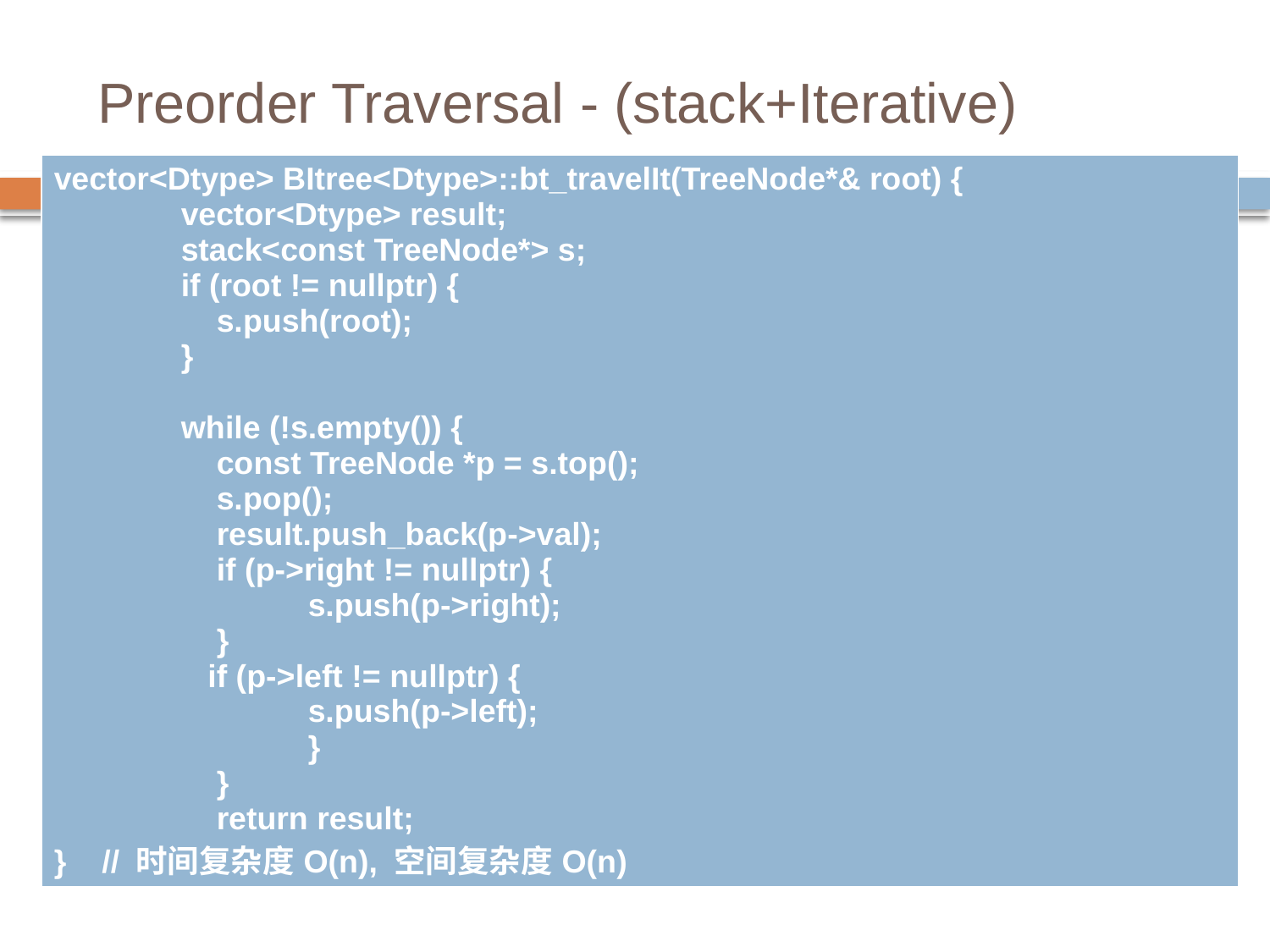

# Preorder Traversal - (stack+Iterative)
| vector<Dtype> BItree<Dtype>::bt\_travelIt(TreeNode\*& root) { vector<Dtype> result; stack<const TreeNode\*> s; if (root != nullptr) { s.push(root); } while (!s.empty()) { const TreeNode \*p = s.top(); s.pop(); result.push\_back(p->val); if (p->right != nullptr) { s.push(p->right); } if (p->left != nullptr) { s.push(p->left); } } return result; } // 时间复杂度O(n), 空间复杂度O(n) |
| --- |